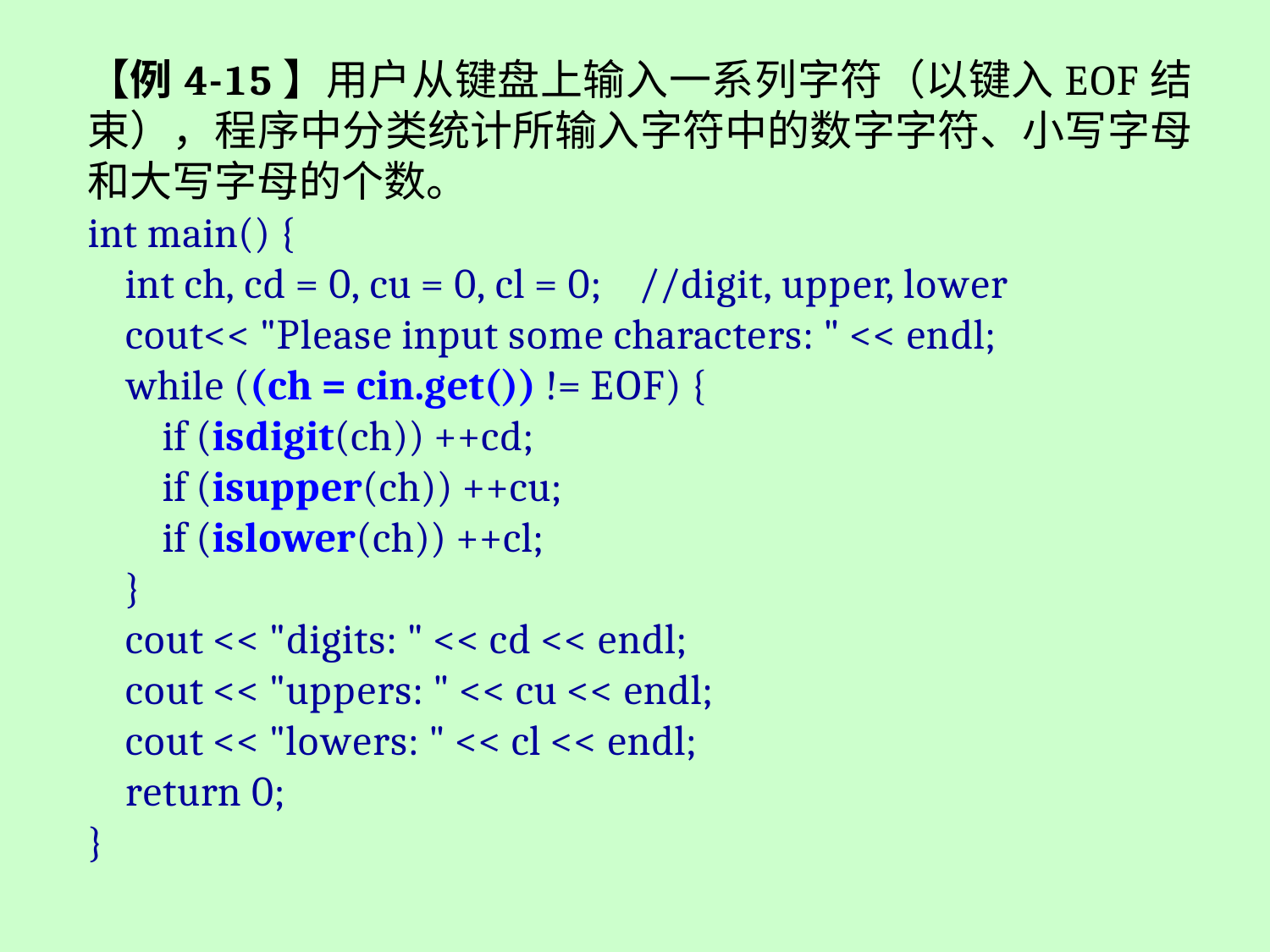

【例4-15】用户从键盘上输入一系列字符（以键入EOF结束），程序中分类统计所输入字符中的数字字符、小写字母和大写字母的个数。
int main() {
    int ch, cd = 0, cu = 0, cl = 0;    //digit, upper, lower
    cout<< "Please input some characters: " << endl;
    while ((ch = cin.get()) != EOF) {
        if (isdigit(ch)) ++cd;
        if (isupper(ch)) ++cu;
        if (islower(ch)) ++cl;
    }
    cout << "digits: " << cd << endl;
    cout << "uppers: " << cu << endl;
    cout << "lowers: " << cl << endl;
    return 0;
}
93